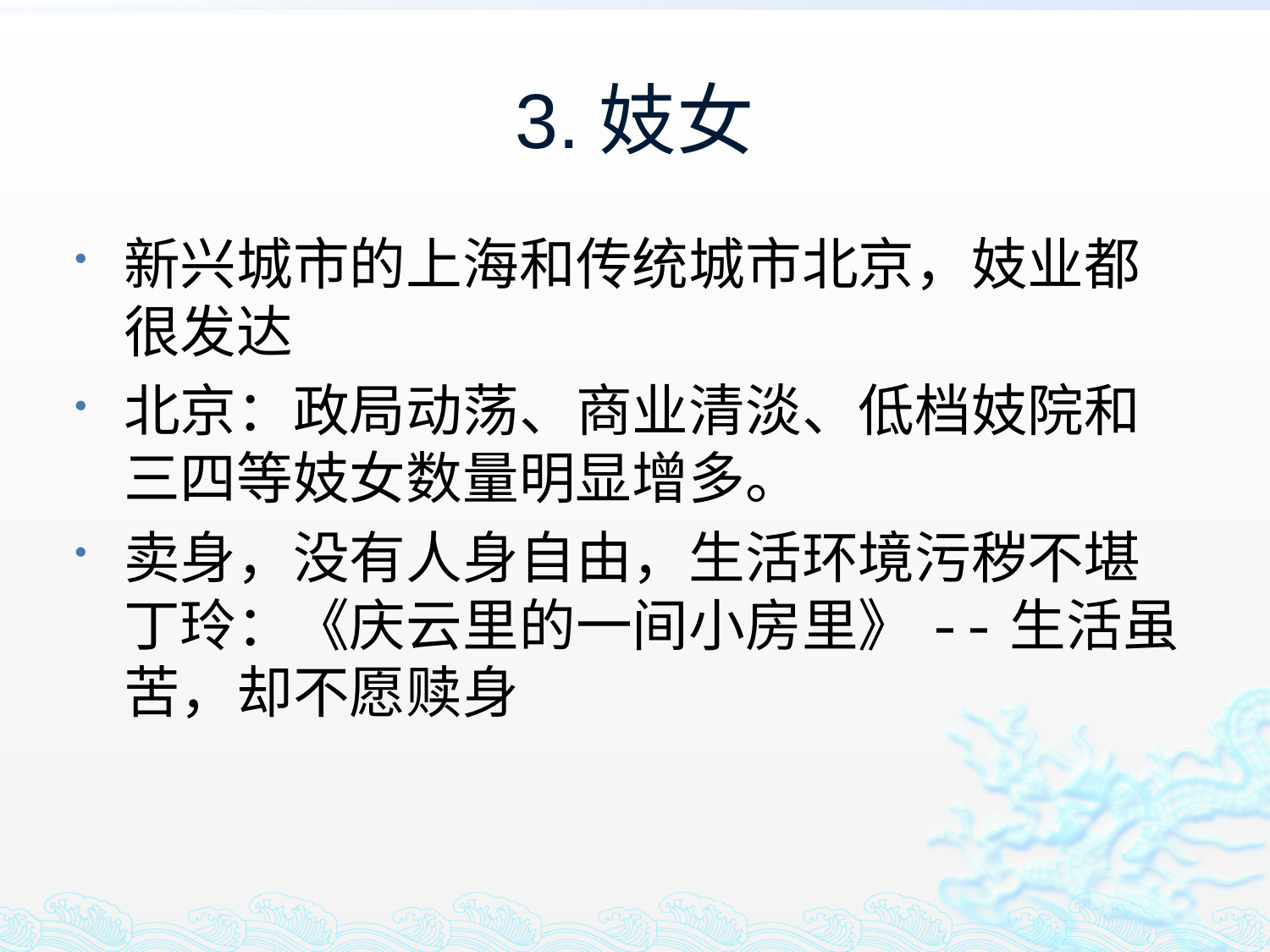

# 3.妓女
新兴城市的上海和传统城市北京，妓业都很发达
北京：政局动荡、商业清淡、低档妓院和三四等妓女数量明显增多。
卖身，没有人身自由，生活环境污秽不堪
丁玲：《庆云里的一间小房里》--生活虽苦，却不愿赎身